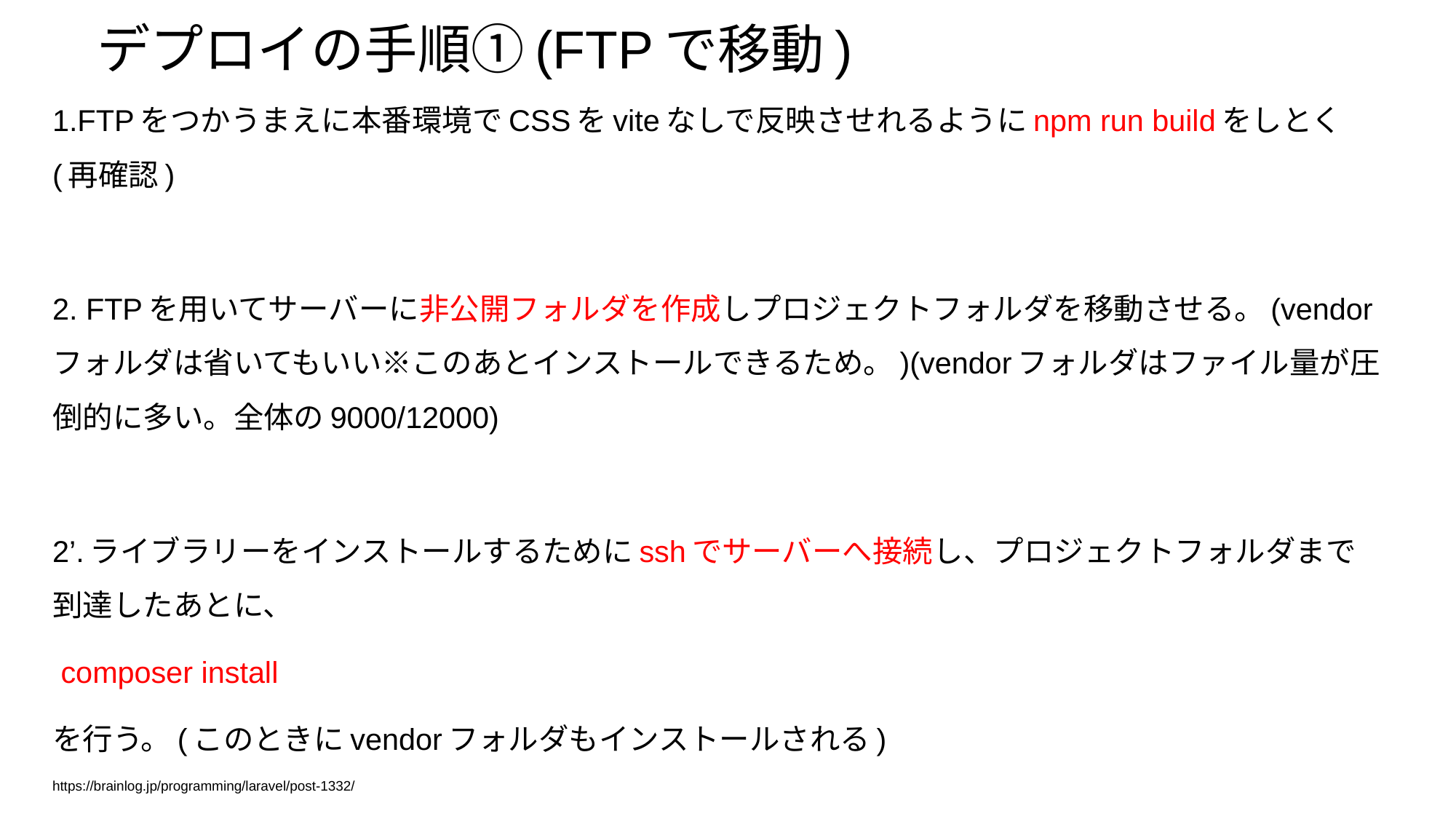

# デプロイの手順①(FTPで移動)
1.FTPをつかうまえに本番環境でCSSをviteなしで反映させれるようにnpm run buildをしとく(再確認)

2. FTPを用いてサーバーに非公開フォルダを作成しプロジェクトフォルダを移動させる。(vendorフォルダは省いてもいい※このあとインストールできるため。)(vendorフォルダはファイル量が圧倒的に多い。全体の9000/12000)

2’.ライブラリーをインストールするためにsshでサーバーへ接続し、プロジェクトフォルダまで到達したあとに、
 composer install
を行う。(このときにvendorフォルダもインストールされる)
https://brainlog.jp/programming/laravel/post-1332/